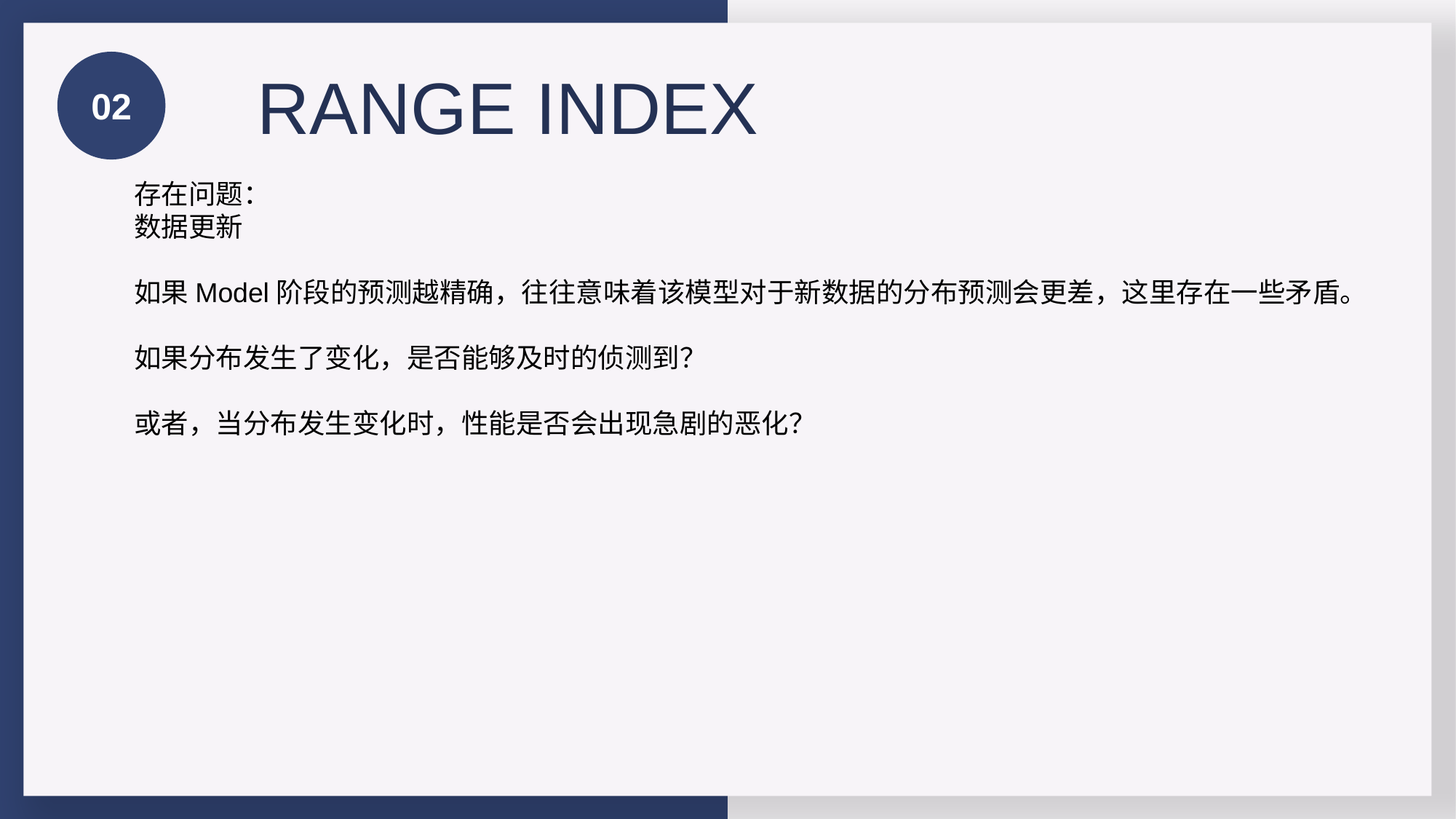

02
RANGE INDEX
存在问题：
数据更新

如果Model阶段的预测越精确，往往意味着该模型对于新数据的分布预测会更差，这里存在一些矛盾。

如果分布发生了变化，是否能够及时的侦测到？

或者，当分布发生变化时，性能是否会出现急剧的恶化？